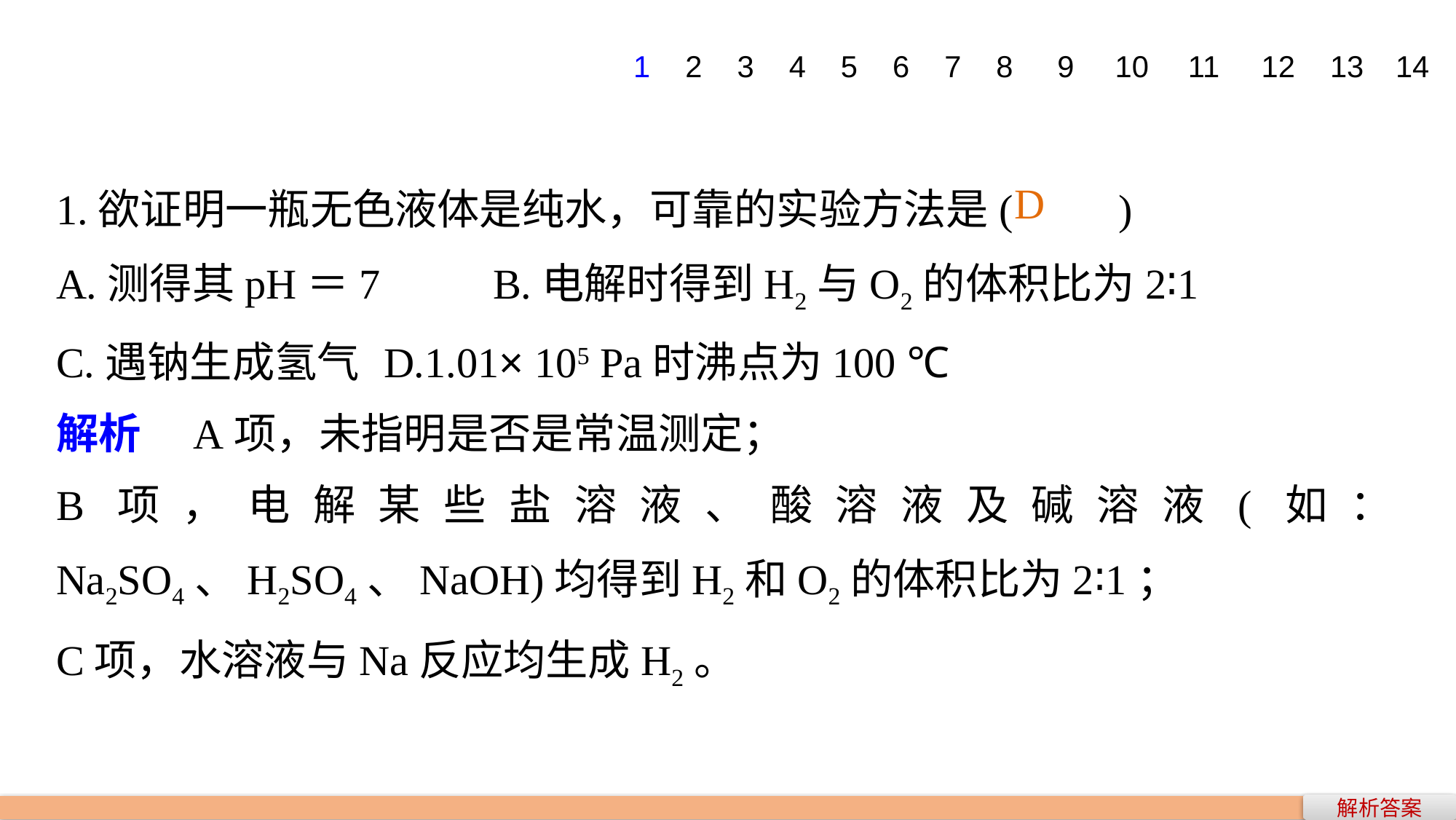

1
2
3
4
5
6
7
8
9
10
11
12
13
14
1.欲证明一瓶无色液体是纯水，可靠的实验方法是(　　)
A.测得其pH＝7		B.电解时得到H2与O2的体积比为2∶1
C.遇钠生成氢气	D.1.01× 105 Pa时沸点为100 ℃
解析　A项，未指明是否是常温测定；
B项，电解某些盐溶液、酸溶液及碱溶液(如：Na2SO4、H2SO4、NaOH)均得到H2和O2的体积比为2∶1；
C项，水溶液与Na反应均生成H2。
D
解析答案